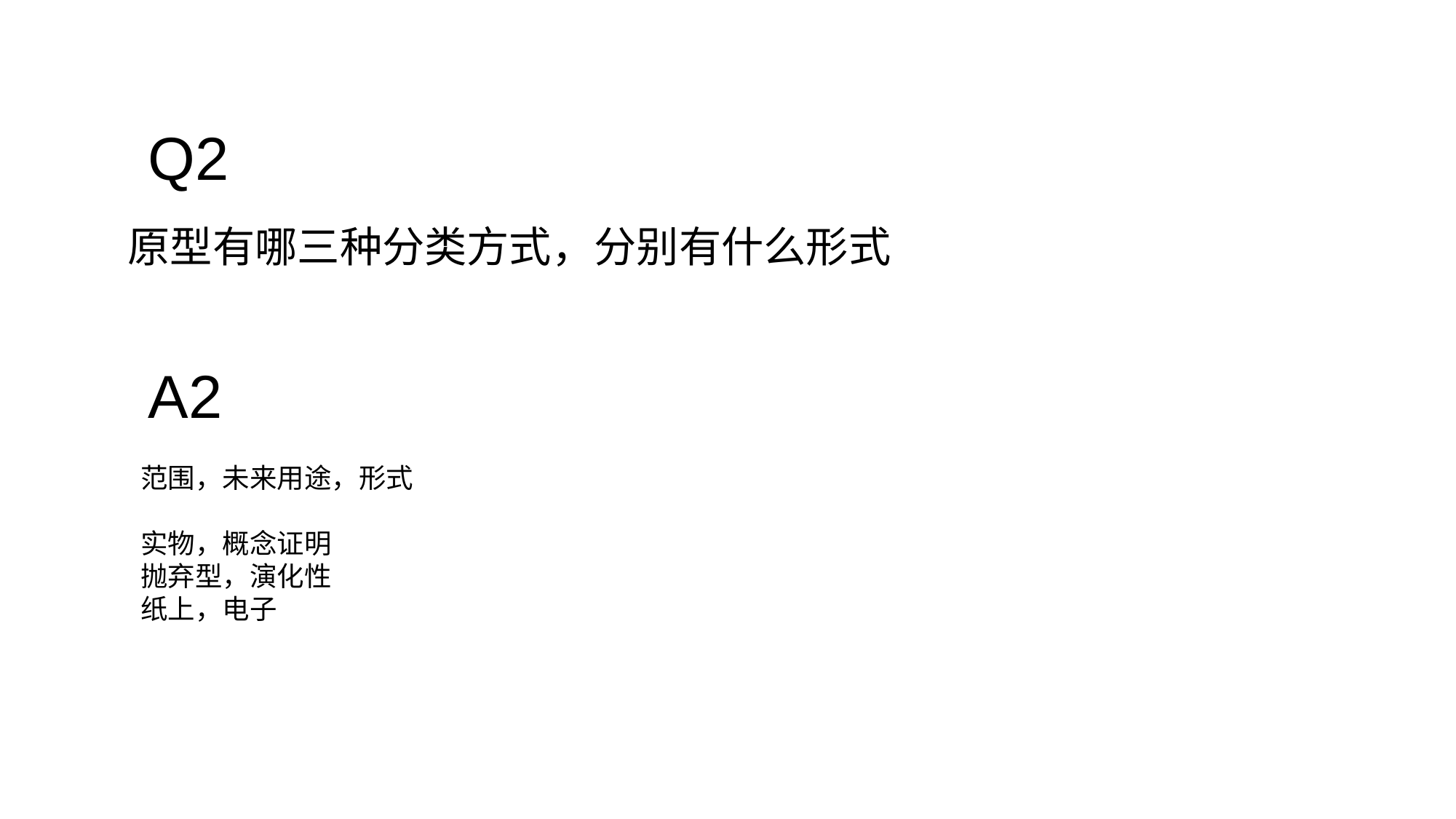

Q2
原型有哪三种分类方式，分别有什么形式

A2
范围，未来用途，形式

实物，概念证明
抛弃型，演化性
纸上，电子